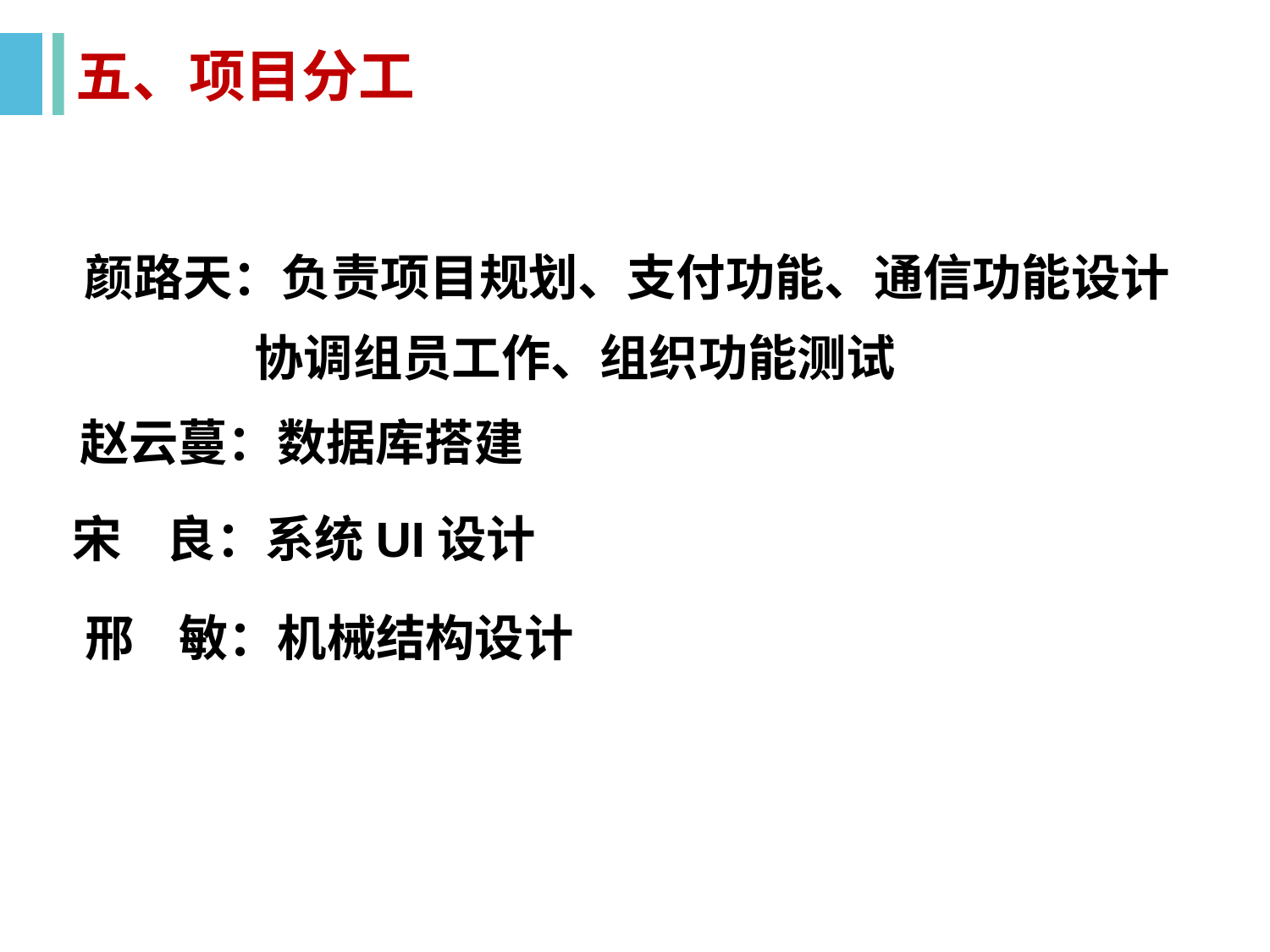

# 五、项目分工
颜路天：负责项目规划、支付功能、通信功能设计
协调组员工作、组织功能测试
赵云蔓：数据库搭建
宋    良：系统UI设计
邢    敏：机械结构设计